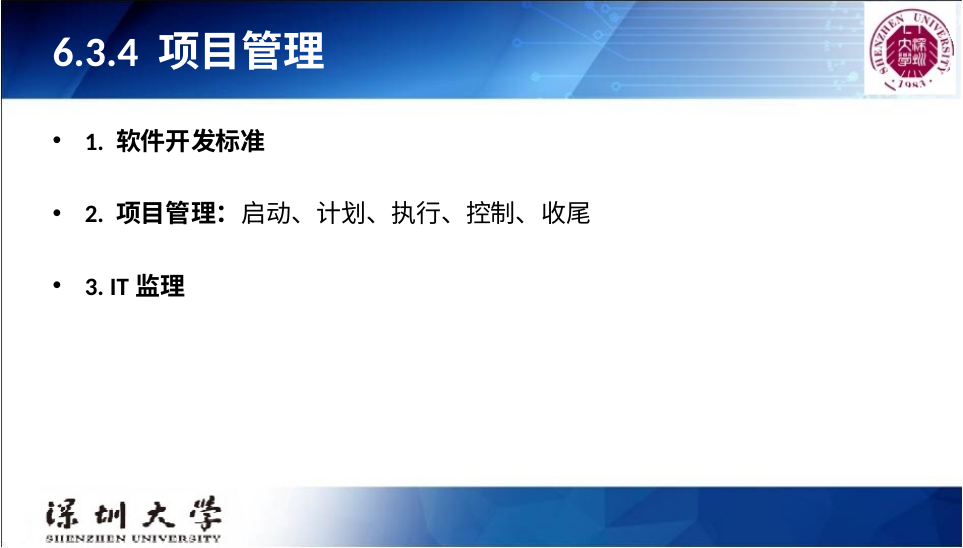

# 6.3.4 项目管理
1. 软件开发标准

2. 项目管理：启动、计划、执行、控制、收尾

3. IT监理
227